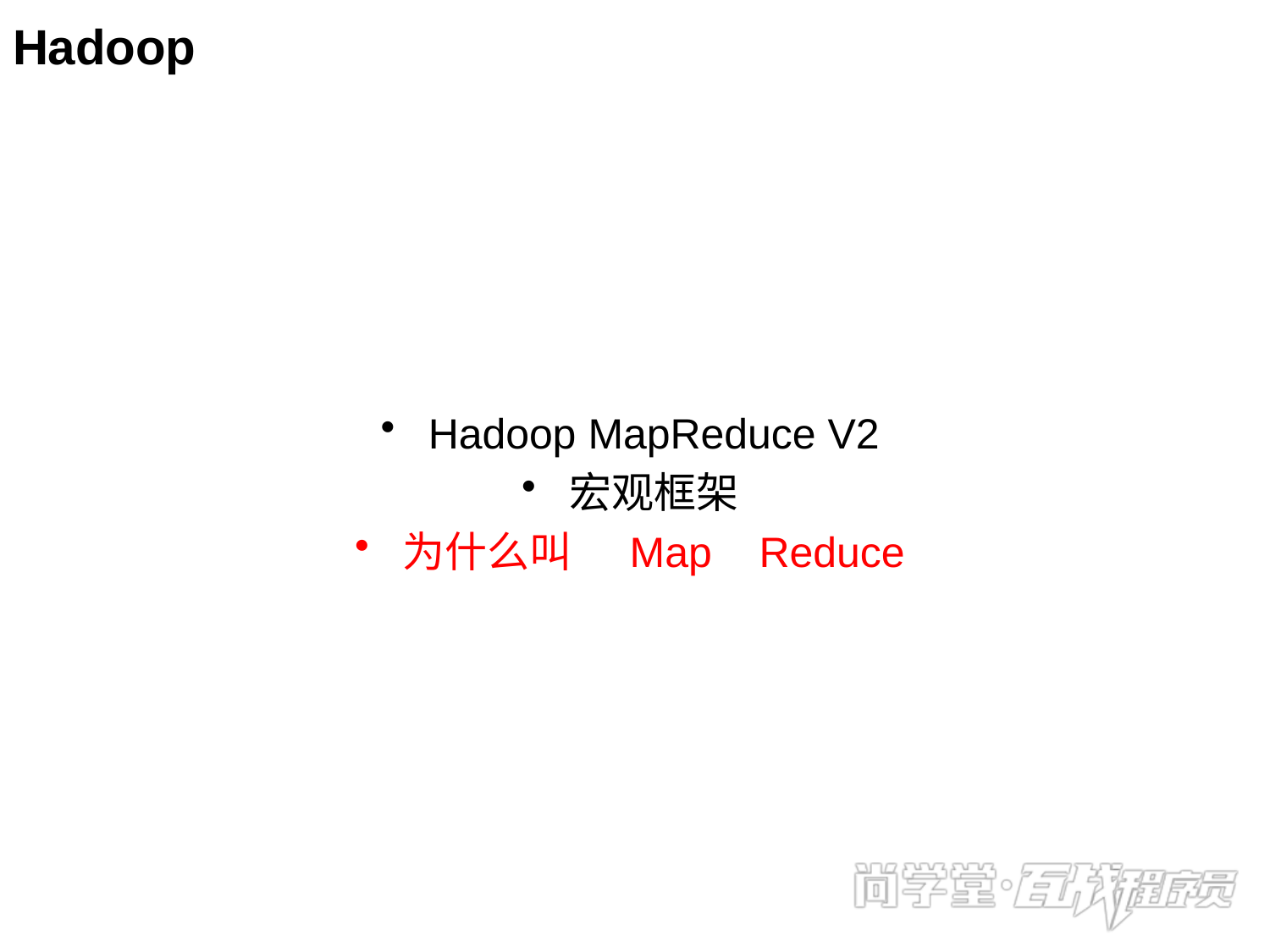

# Hadoop
Hadoop MapReduce V2
宏观框架
为什么叫     Map    Reduce